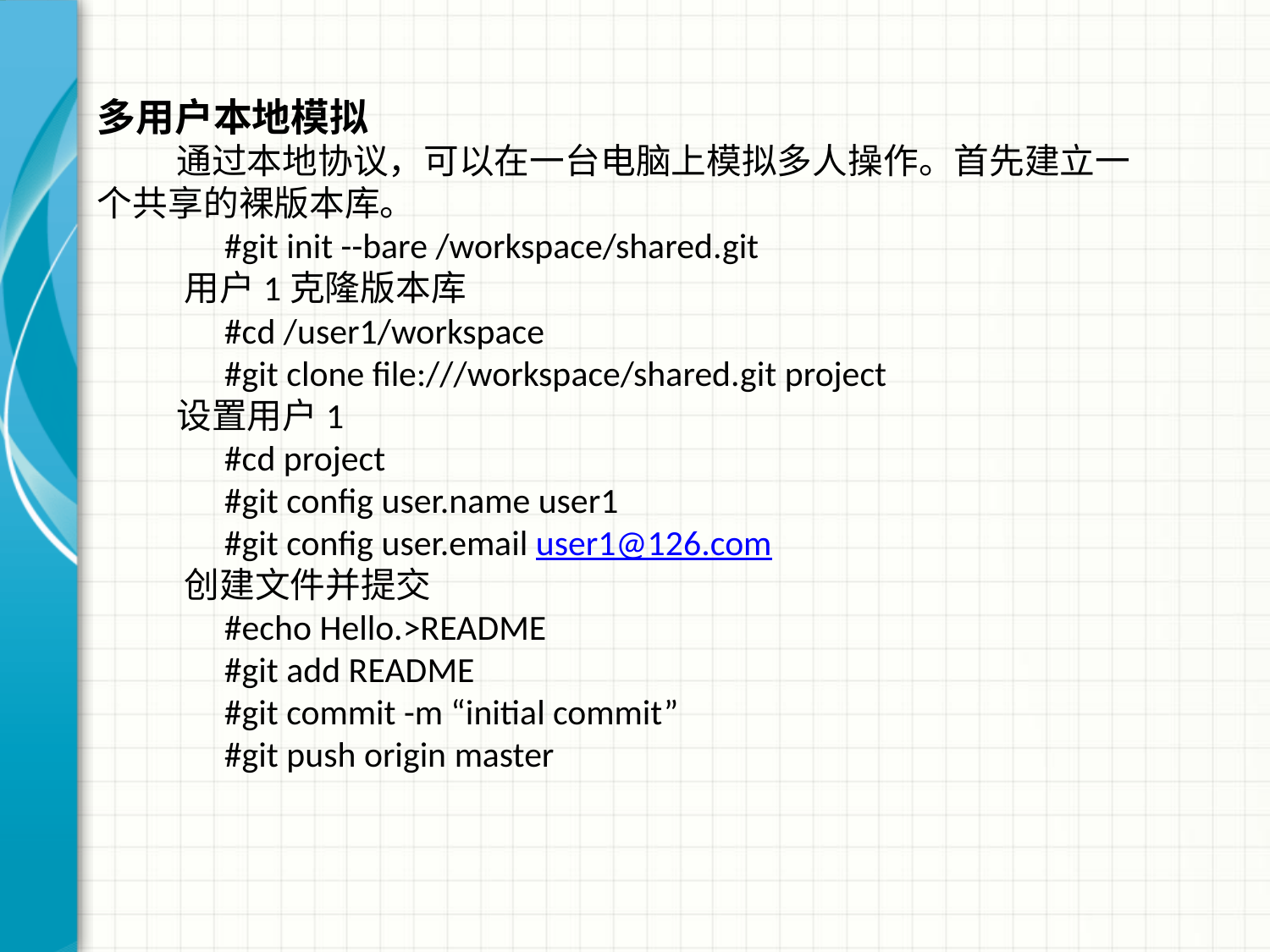

多用户本地模拟
         通过本地协议，可以在一台电脑上模拟多人操作。首先建立一个共享的裸版本库。
	#git init --bare /workspace/shared.git
          用户1克隆版本库
	#cd /user1/workspace
	#git clone file:///workspace/shared.git project
         设置用户1
	#cd project
	#git config user.name user1
	#git config user.email user1@126.com
          创建文件并提交
	#echo Hello.>README
	#git add README
	#git commit -m “initial commit”
	#git push origin master